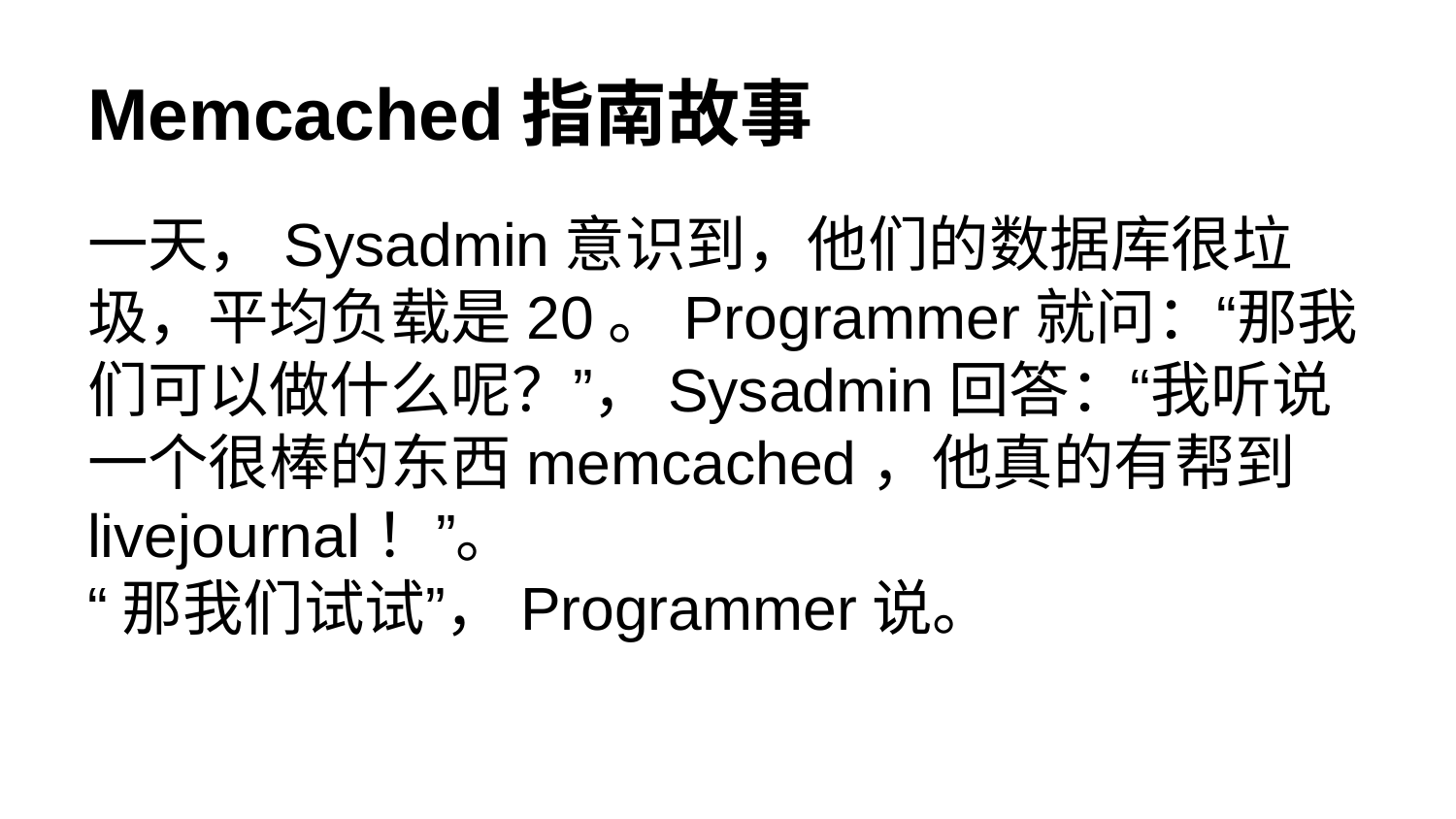

# Memcached指南故事
一天，Sysadmin意识到，他们的数据库很垃圾，平均负载是20。Programmer就问：“那我们可以做什么呢？”，Sysadmin回答：“我听说一个很棒的东西memcached，他真的有帮到livejournal！”。
“那我们试试”，Programmer说。